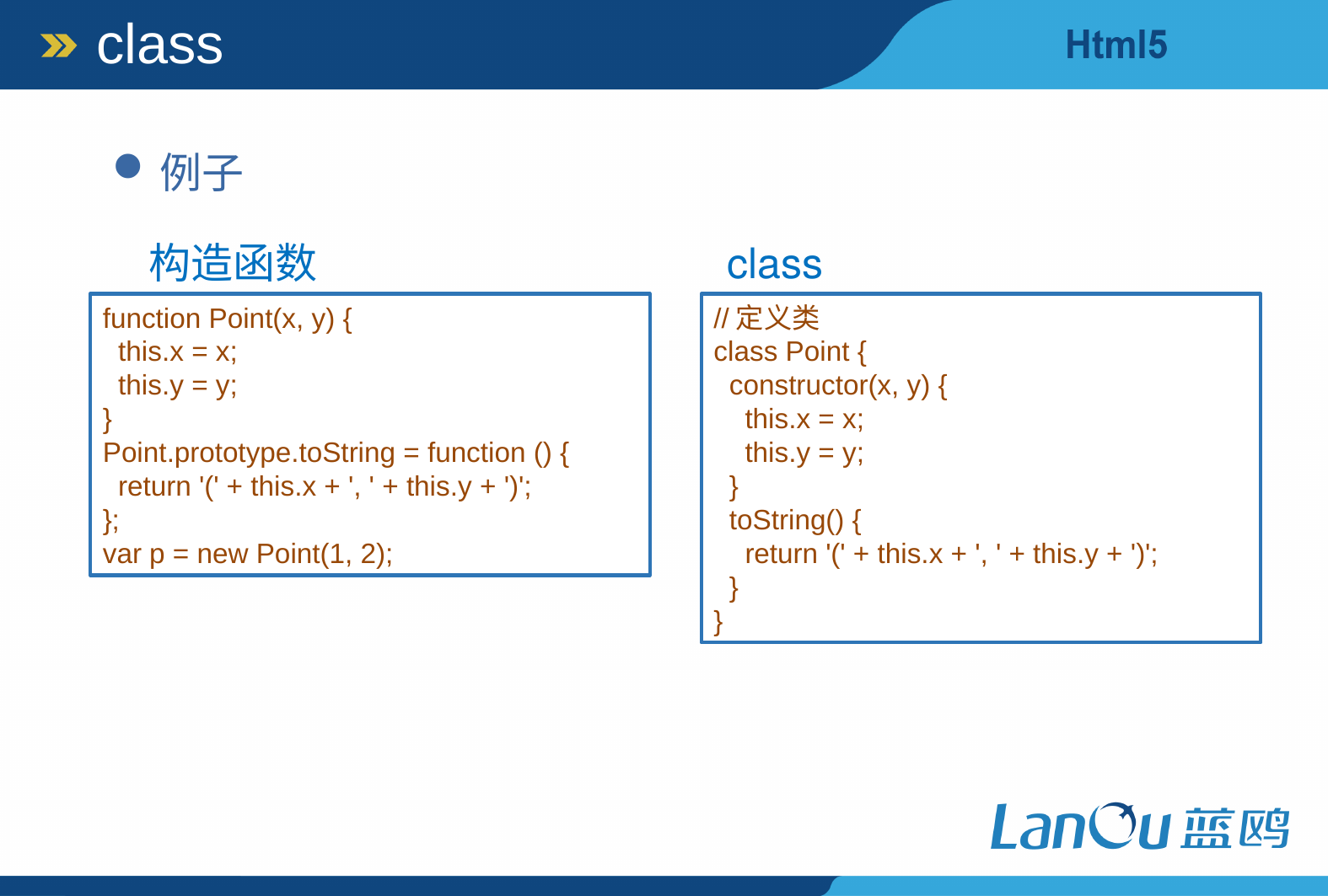

class
例子
class
构造函数
//定义类
class Point {
  constructor(x, y) {
    this.x = x;
    this.y = y;
  }
  toString() {
    return '(' + this.x + ', ' + this.y + ')';
  }
}
function Point(x, y) {
  this.x = x;
  this.y = y;
}
Point.prototype.toString = function () {
  return '(' + this.x + ', ' + this.y + ')';
};
var p = new Point(1, 2);